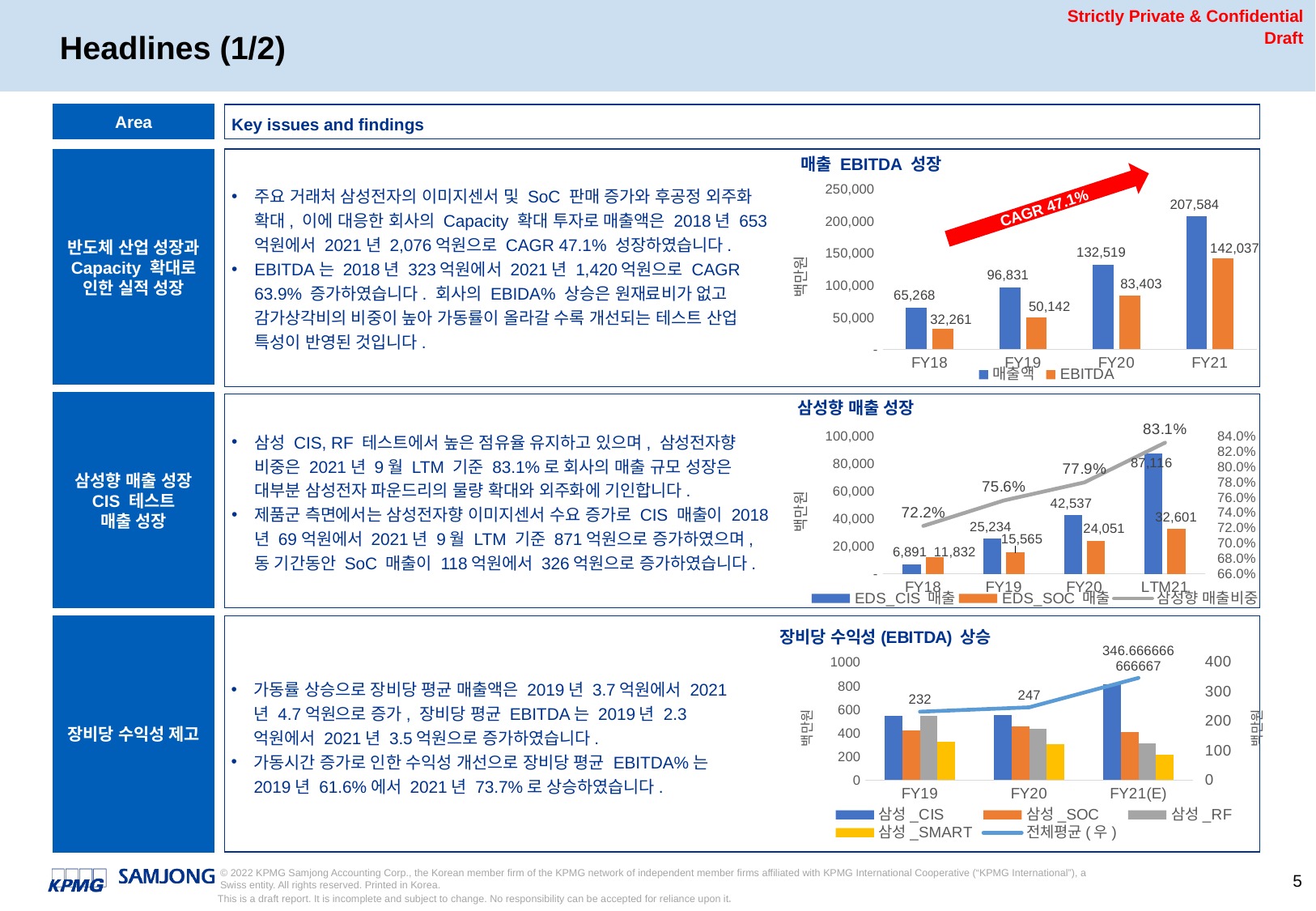

# Headlines (1/2)
Area
Key issues and findings
매출 EBITDA 성장

주요 거래처 삼성전자의 이미지센서 및 SoC 판매 증가와 후공정 외주화 확대, 이에 대응한 회사의 Capacity 확대 투자로 매출액은 2018년 653억원에서 2021년 2,076억원으로 CAGR 47.1% 성장하였습니다.
EBITDA는 2018년 323억원에서 2021년 1,420억원으로 CAGR 63.9% 증가하였습니다. 회사의 EBIDA% 상승은 원재료비가 없고 감가상각비의 비중이 높아 가동률이 올라갈 수록 개선되는 테스트 산업 특성이 반영된 것입니다.
반도체 산업 성장과
Capacity 확대로
인한 실적 성장

### Chart

| Category | 매출액 | EBITDA |
|---|---|---|
| FY18 | 65267822584.0 | 32261332972.0 |
| FY19 | 96831032526.0 | 50142438781.0 |
| FY20 | 132518902230.0 | 83402686629.0 |
| FY21 | 207584466664.0 | 142036755887.0 |
CAGR 47.1%
삼성향 매출 성장
삼성향 매출 성장
CIS 테스트
매출 성장
삼성 CIS, RF 테스트에서 높은 점유율 유지하고 있으며, 삼성전자향 비중은 2021년 9월 LTM 기준 83.1%로 회사의 매출 규모 성장은 대부분 삼성전자 파운드리의 물량 확대와 외주화에 기인합니다.
제품군 측면에서는 삼성전자향 이미지센서 수요 증가로 CIS 매출이 2018년 69억원에서 2021년 9월 LTM 기준 871억원으로 증가하였으며, 동 기간동안 SoC 매출이 118억원에서 326억원으로 증가하였습니다.

### Chart

| Category | EDS_CIS 매출 | EDS_SOC 매출 | 삼성향 매출비중 |
|---|---|---|---|
| FY18 | 6891.0 | 11832.0 | 0.7223141508855795 |
| FY19 | 25234.0 | 15565.0 | 0.755594799186211 |
| FY20 | 42537.0 | 24051.0 | 0.7791411042944786 |
| LTM21 | 87116.0 | 32601.0 | 0.8308122085490458 |
장비당 수익성 제고

### Chart: 장비당 수익성(EBITDA) 상승

| Category | 삼성_CIS | 삼성_SOC | 삼성_RF | 삼성_SMART | 전체평균(우) |
|---|---|---|---|---|---|
| FY19 | 543.0 | 419.0 | 545.0 | 325.0 | 232.0 |
| FY20 | 554.0 | 454.0 | 438.0 | 303.0 | 247.0 |
| FY21(E) | 812.0 | 408.0 | 309.3333333333333 | 218.66666666666666 | 346.6666666666667 |
가동률 상승으로 장비당 평균 매출액은 2019년 3.7억원에서 2021년 4.7억원으로 증가, 장비당 평균 EBITDA는 2019년 2.3억원에서 2021년 3.5억원으로 증가하였습니다.
가동시간 증가로 인한 수익성 개선으로 장비당 평균 EBITDA%는 2019년 61.6%에서 2021년 73.7%로 상승하였습니다.